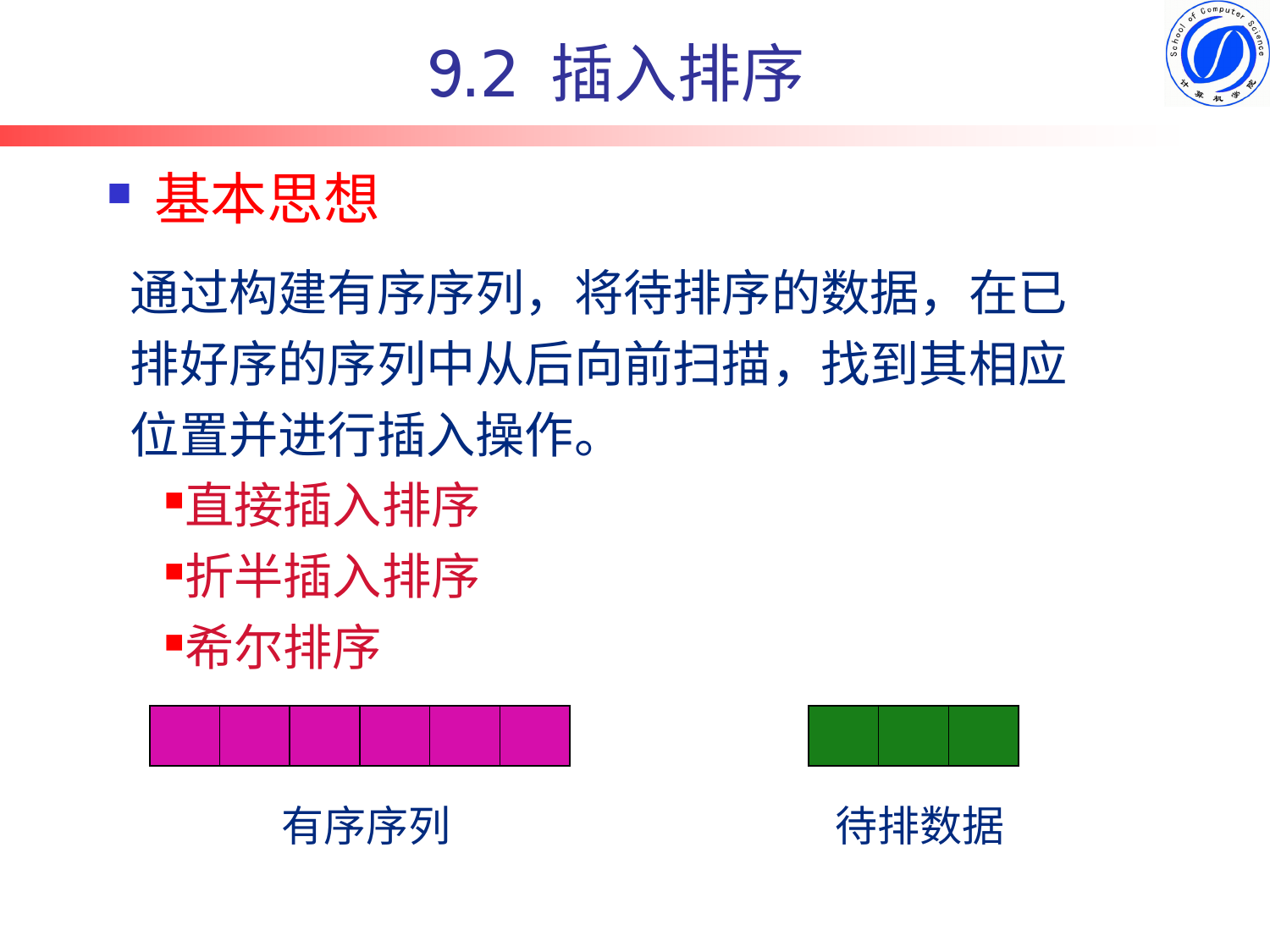

# 9.2 插入排序
基本思想
通过构建有序序列，将待排序的数据，在已排好序的序列中从后向前扫描，找到其相应位置并进行插入操作。
直接插入排序
折半插入排序
希尔排序

有序序列
待排数据